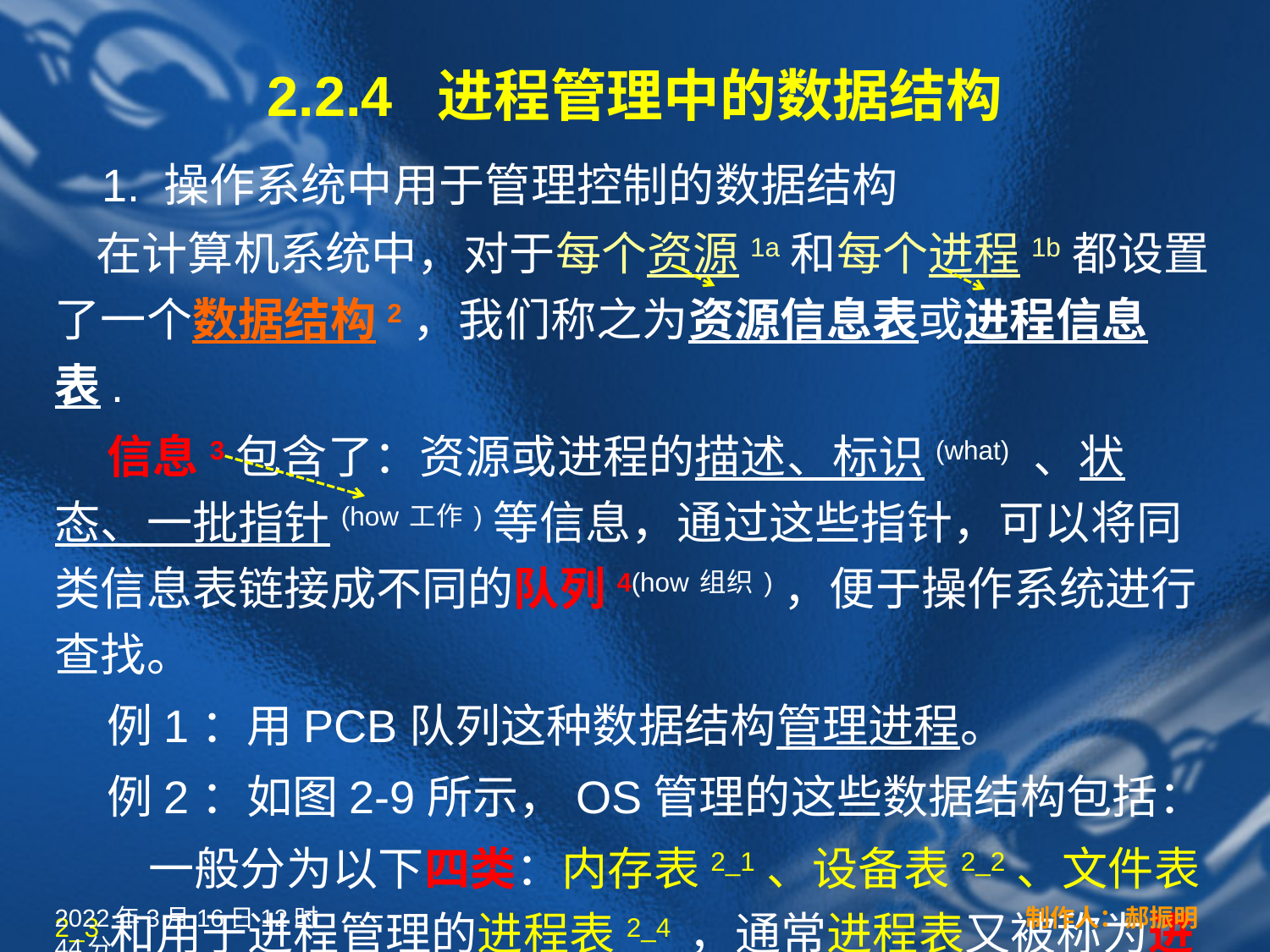

# 2.2.4  进程管理中的数据结构
   1. 操作系统中用于管理控制的数据结构
    在计算机系统中，对于每个资源1a和每个进程1b都设置了一个数据结构2，我们称之为资源信息表或进程信息表.
    信息3包含了：资源或进程的描述、标识(what) 、状态、一批指针(how工作)等信息，通过这些指针，可以将同类信息表链接成不同的队列4(how组织)，便于操作系统进行查找。
    例1：用PCB队列这种数据结构管理进程。
    例2：如图2-9所示，OS管理的这些数据结构包括：
        一般分为以下四类：内存表2_1、设备表2_2、文件表2_3和用于进程管理的进程表2_4 ，通常进程表又被称为进程控制块PCB队列。
2022年3月16日12时44分
制作人：郝振明